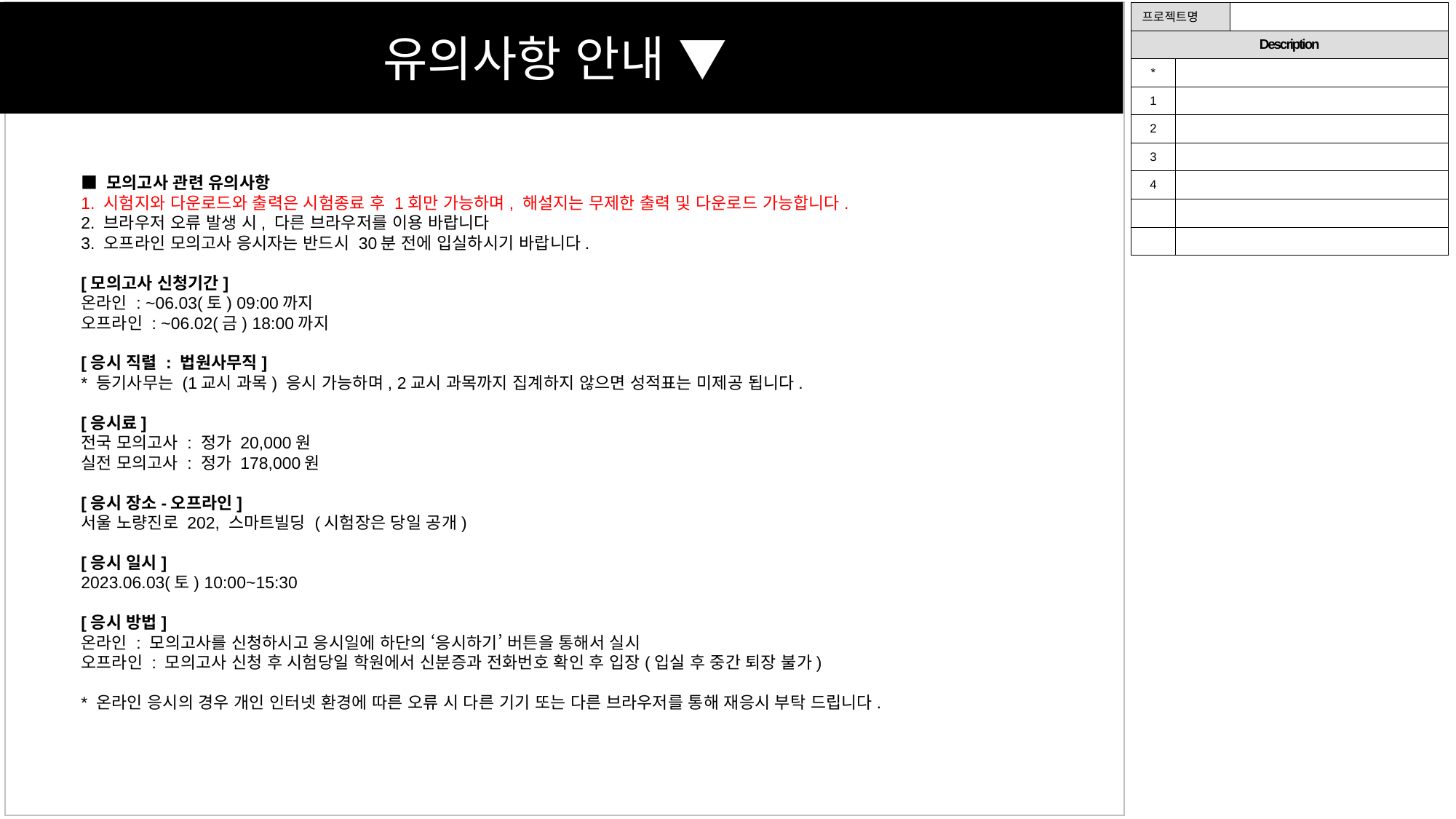

| 프로젝트명 |  |  |
| --- | --- | --- |
| Description |  |  |
| \* |  |  |
| 1 |  |  |
| 2 |  |  |
| 3 |  |  |
| 4 |  |  |
|  |  |  |
|  |  |  |
유의사항 안내 ▼
■ 모의고사 관련 유의사항
1. 시험지와 다운로드와 출력은 시험종료 후 1회만 가능하며, 해설지는 무제한 출력 및 다운로드 가능합니다.
2. 브라우저 오류 발생 시, 다른 브라우저를 이용 바랍니다
3. 오프라인 모의고사 응시자는 반드시 30분 전에 입실하시기 바랍니다.

[모의고사 신청기간]
온라인 : ~06.03(토) 09:00까지
오프라인 : ~06.02(금) 18:00까지

[응시 직렬 : 법원사무직]
* 등기사무는 (1교시 과목) 응시 가능하며, 2교시 과목까지 집계하지 않으면 성적표는 미제공 됩니다.

[응시료]
전국 모의고사 : 정가 20,000원
실전 모의고사 : 정가 178,000원

[응시 장소-오프라인]
서울 노량진로 202, 스마트빌딩 (시험장은 당일 공개)

[응시 일시]
2023.06.03(토) 10:00~15:30

[응시 방법]
온라인 : 모의고사를 신청하시고 응시일에 하단의 ‘응시하기’ 버튼을 통해서 실시
오프라인 : 모의고사 신청 후 시험당일 학원에서 신분증과 전화번호 확인 후 입장(입실 후 중간 퇴장 불가)

* 온라인 응시의 경우 개인 인터넷 환경에 따른 오류 시 다른 기기 또는 다른 브라우저를 통해 재응시 부탁 드립니다.